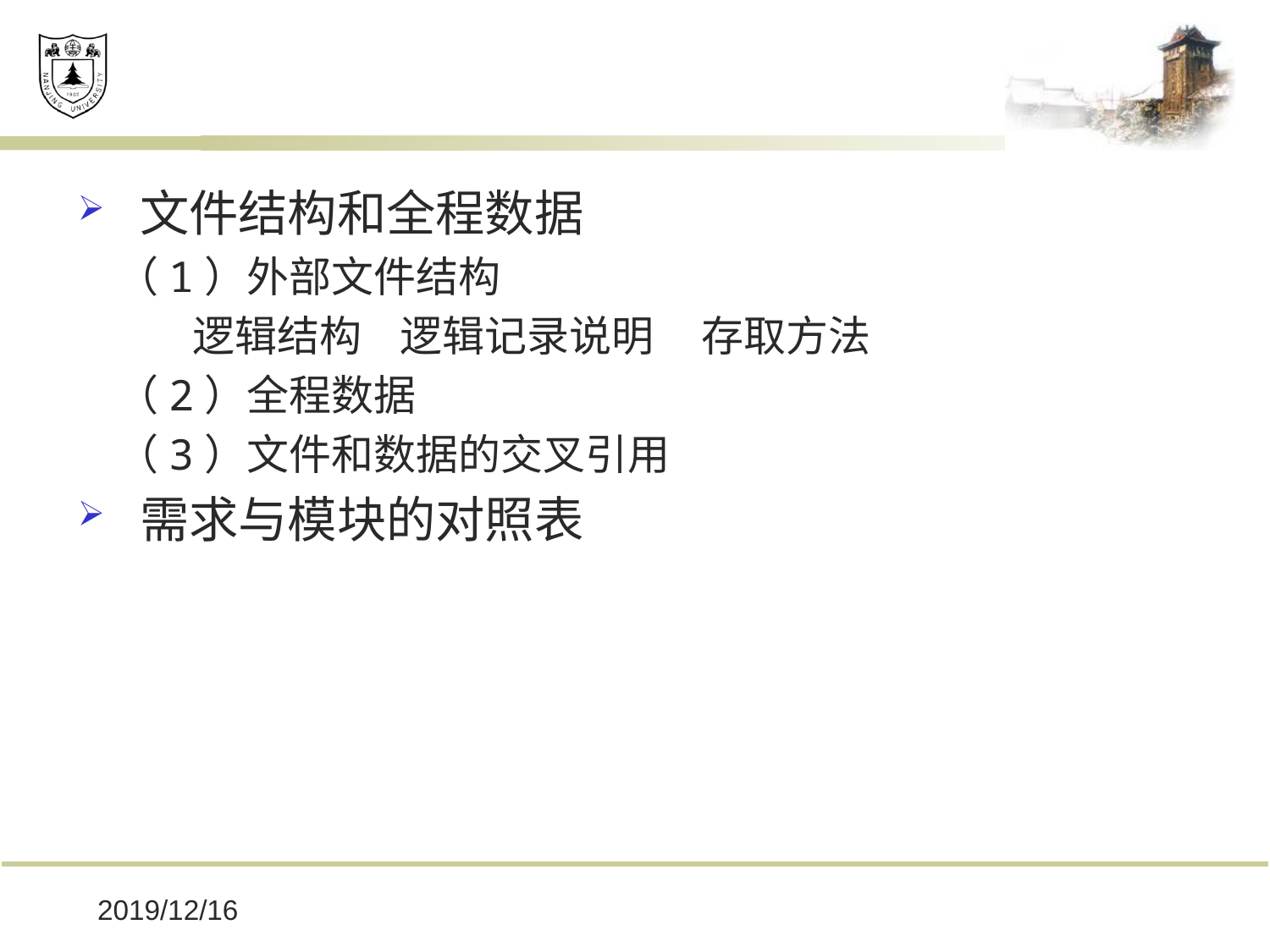

文件结构和全程数据
   （1）外部文件结构
           逻辑结构    逻辑记录说明     存取方法
   （2）全程数据
   （3）文件和数据的交叉引用
需求与模块的对照表

2019/12/16